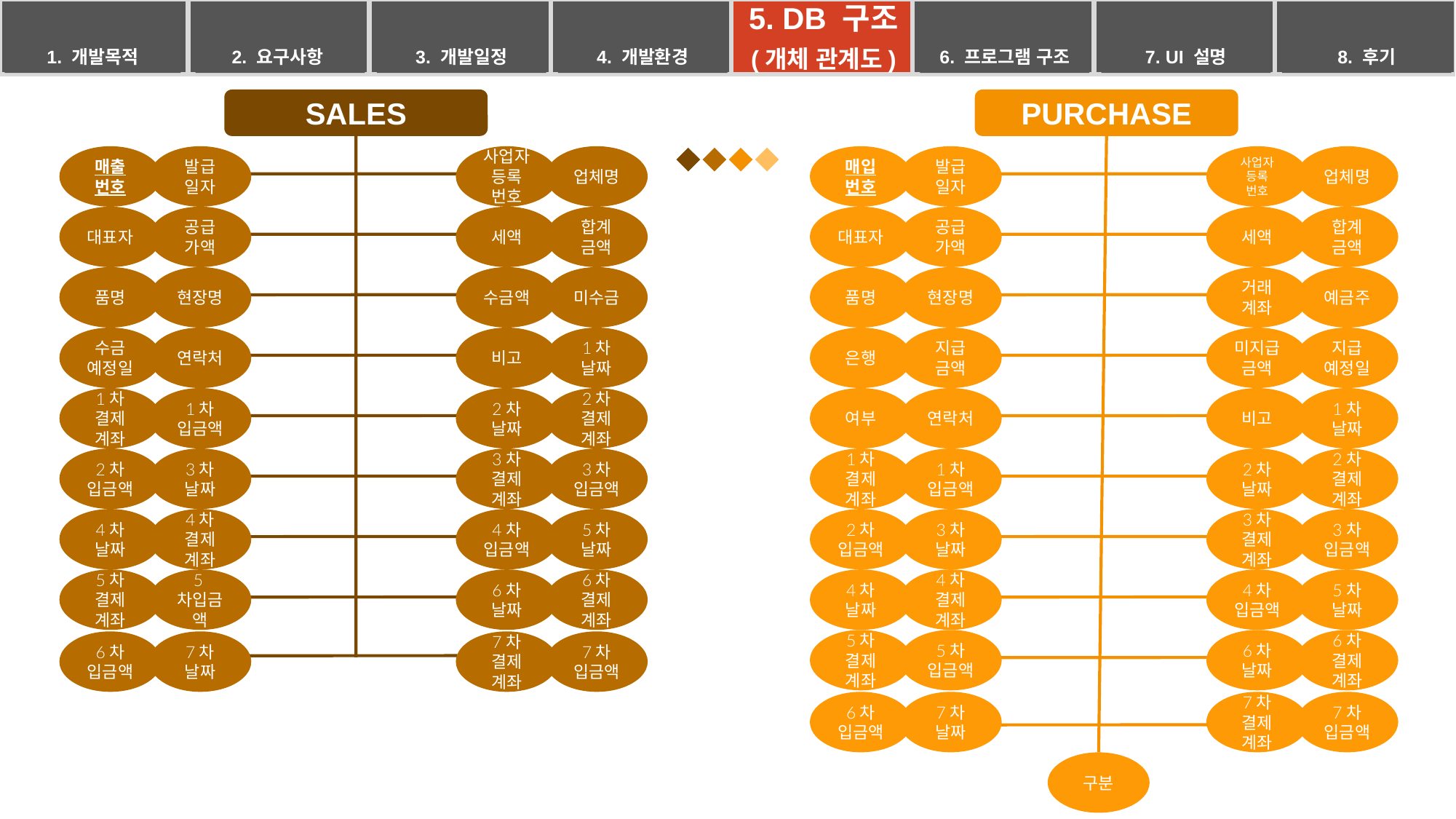

1. 개발목적

2. 요구사항

3. 개발일정

4. 개발환경

5. DB 구조
(개체 관계도)

6. 프로그램 구조

7. UI 설명

8. 후기
SALES
PURCHASE
매출
번호
발급
일자
사업자
등록
번호
업체명
매입
번호
발급
일자
사업자
등록
번호
업체명
대표자
공급
가액
세액
합계
금액
대표자
공급
가액
세액
합계
금액
품명
현장명
수금액
미수금
품명
현장명
거래
계좌
예금주
수금
예정일
연락처
비고
1차
날짜
은행
지급
금액
미지급금액
지급
예정일
1차
결제
계좌
1차
입금액
2차
날짜
2차
결제
계좌
여부
연락처
비고
1차
날짜
2차
입금액
3차 날짜
3차
결제
계좌
3차
입금액
1차
결제
계좌
1차
입금액
2차
날짜
2차
결제
계좌
4차
날짜
4차
결제
계좌
4차
입금액
5차
날짜
2차
입금액
3차
날짜
3차
결제
계좌
3차
입금액
5차
결제
계좌
5차입금액
6차
날짜
6차
결제
계좌
4차
날짜
4차
결제
계좌
4차
입금액
5차
날짜
5차
결제
계좌
5차
입금액
6차
날짜
6차
결제
계좌
6차
입금액
7차
날짜
7차
결제
계좌
7차
입금액
6차
입금액
7차
날짜
7차
결제
계좌
7차
입금액
구분